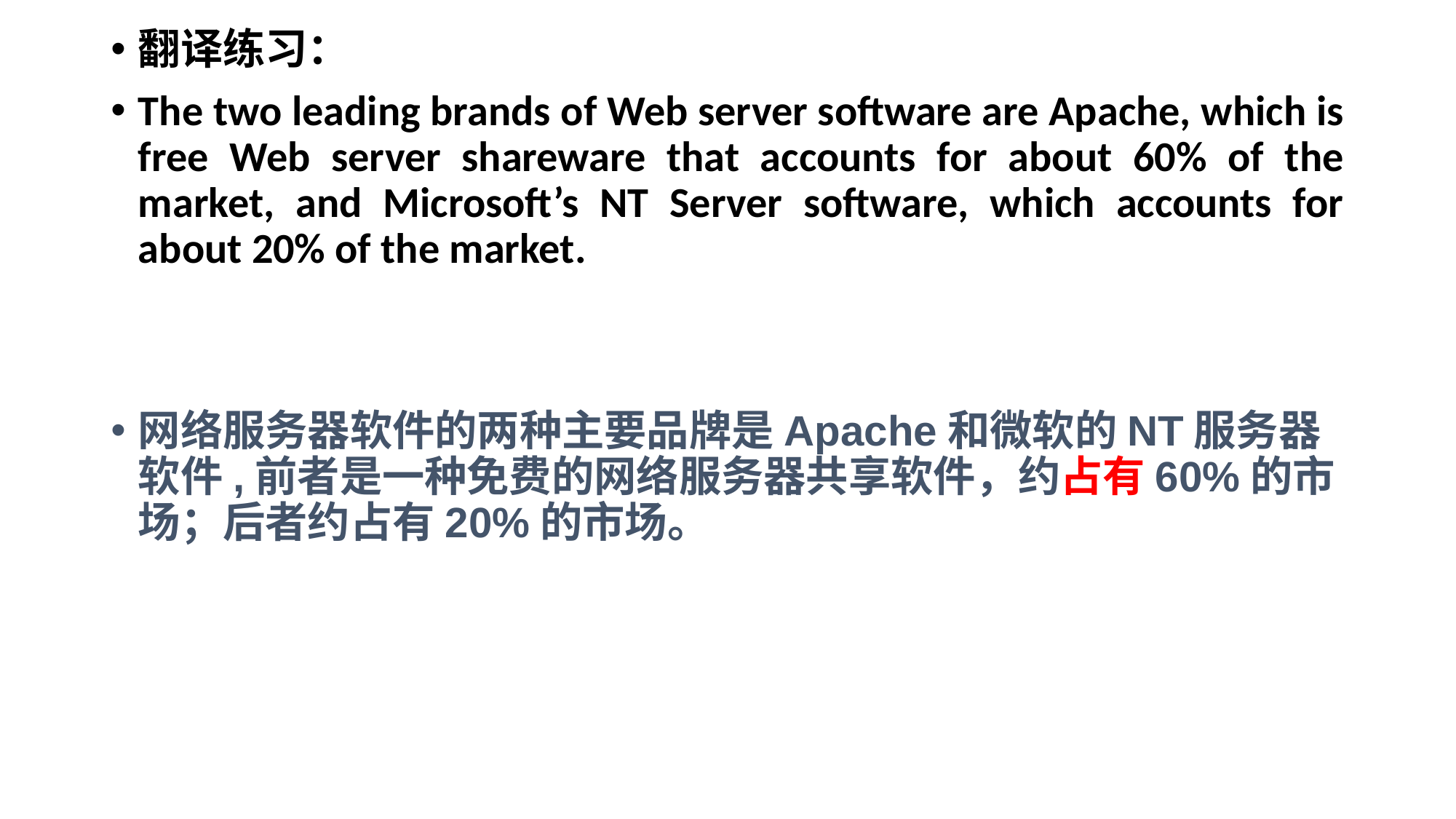

翻译练习：
The two leading brands of Web server software are Apache, which is free Web server shareware that accounts for about 60% of the market, and Microsoft’s NT Server software, which accounts for about 20% of the market.

网络服务器软件的两种主要品牌是Apache和微软的NT服务器软件,前者是一种免费的网络服务器共享软件，约占有60%的市场；后者约占有20%的市场。